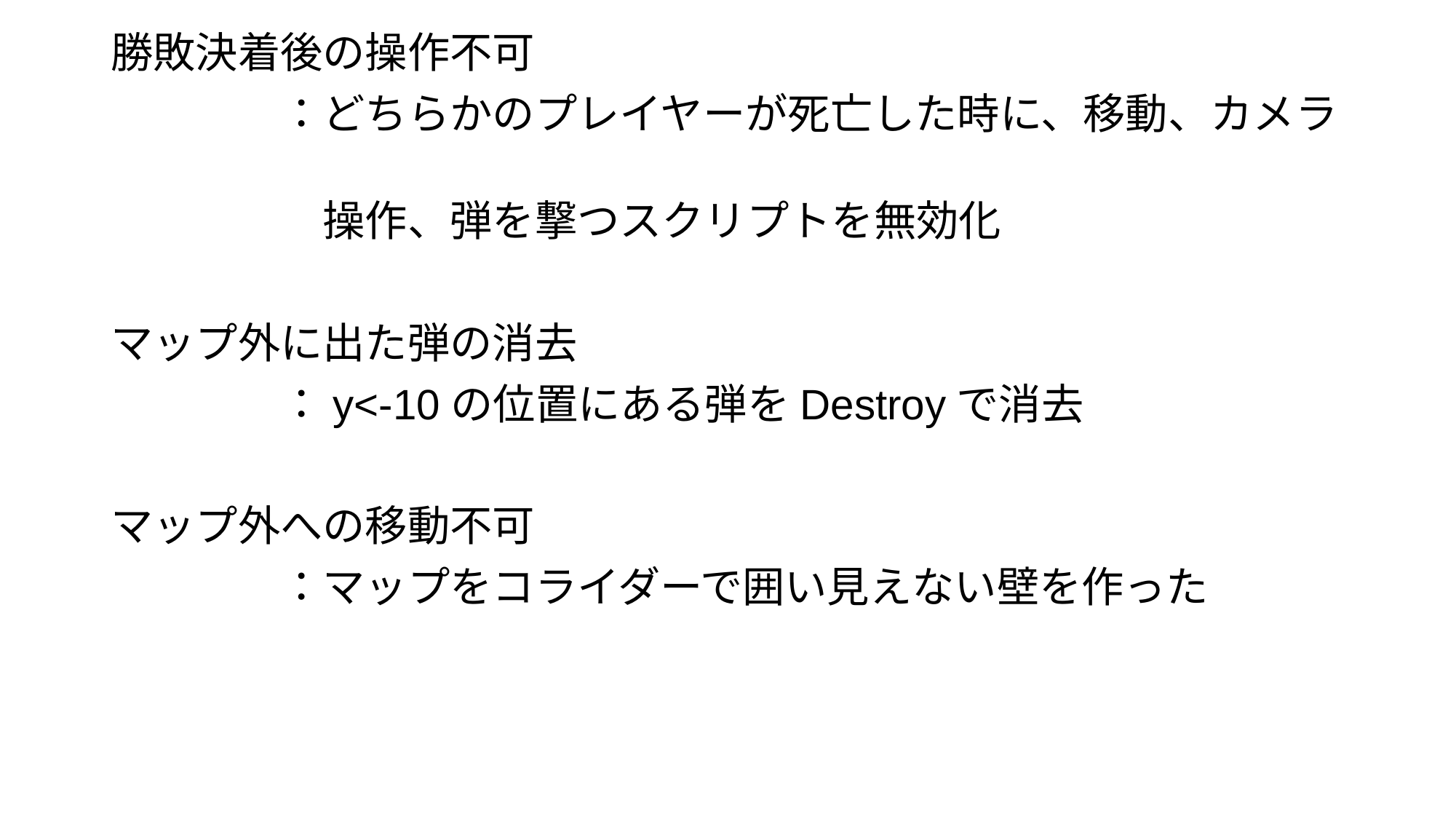

勝敗決着後の操作不可
　　　　：どちらかのプレイヤーが死亡した時に、移動、カメラ
　　　　　操作、弾を撃つスクリプトを無効化

マップ外に出た弾の消去
　　　　：y<-10の位置にある弾をDestroyで消去

マップ外への移動不可
　　　　：マップをコライダーで囲い見えない壁を作った